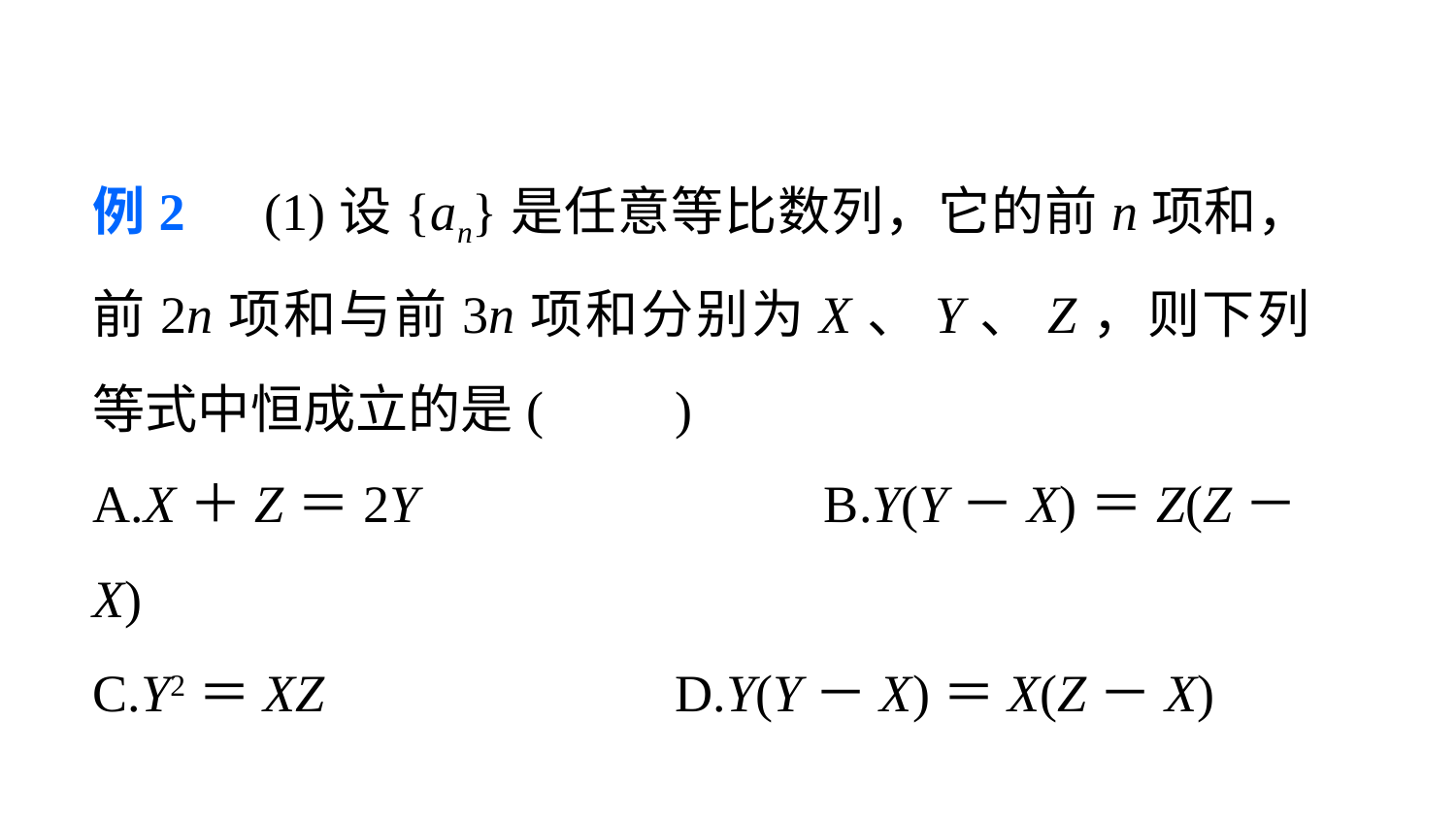

例2　(1)设{an}是任意等比数列，它的前n项和，前2n项和与前3n项和分别为X、Y、Z，则下列等式中恒成立的是(　　)
A.X＋Z＝2Y  			B.Y(Y－X)＝Z(Z－X)
C.Y2＝XZ  			D.Y(Y－X)＝X(Z－X)